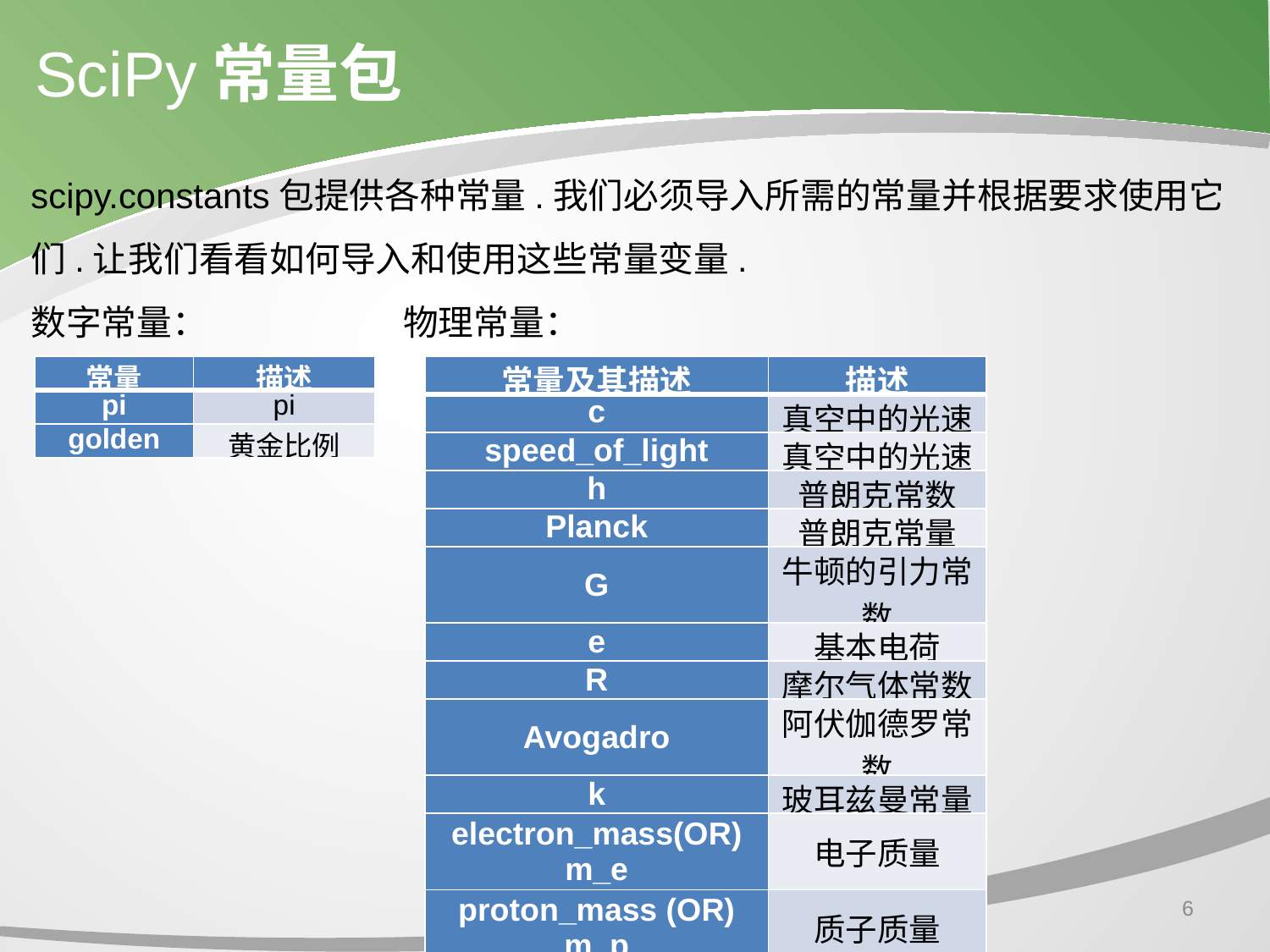

# SciPy常量包
scipy.constants包提供各种常量.我们必须导入所需的常量并根据要求使用它们.让我们看看如何导入和使用这些常量变量.
数字常量：                         物理常量：
| 常量 | 描述 |
| --- | --- |
| pi | pi |
| golden | 黄金比例 |
| 常量及其描述 | 描述 |
| --- | --- |
| c | 真空中的光速 |
| speed\_of\_light | 真空中的光速 |
| h | 普朗克常数 |
| Planck | 普朗克常量 |
| G | 牛顿的引力常数 |
| e | 基本电荷 |
| R | 摩尔气体常数 |
| Avogadro | 阿伏伽德罗常数 |
| k | 玻耳兹曼常量 |
| electron\_mass(OR) m\_e | 电子质量 |
| proton\_mass (OR) m\_p | 质子质量 |
| neutron\_mass(OR)m\_n | 中子质量 |
6